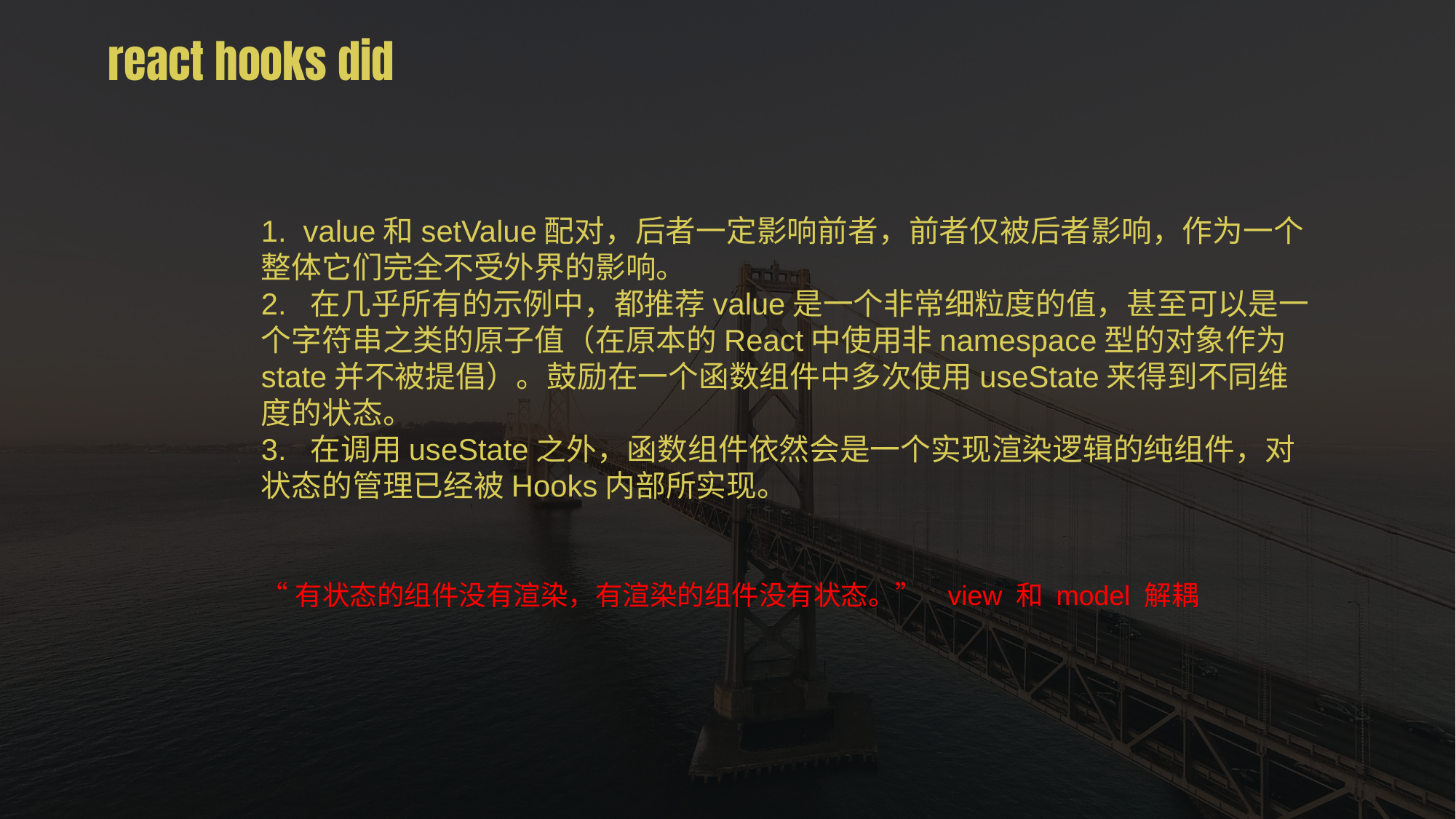

react hooks did
1.  value和setValue配对，后者一定影响前者，前者仅被后者影响，作为一个整体它们完全不受外界的影响。
2.  在几乎所有的示例中，都推荐value是一个非常细粒度的值，甚至可以是一个字符串之类的原子值（在原本的React中使用非namespace型的对象作为state并不被提倡）。鼓励在一个函数组件中多次使用useState来得到不同维度的状态。
3.  在调用useState之外，函数组件依然会是一个实现渲染逻辑的纯组件，对状态的管理已经被Hooks内部所实现。
“有状态的组件没有渲染，有渲染的组件没有状态。”   view 和 model 解耦